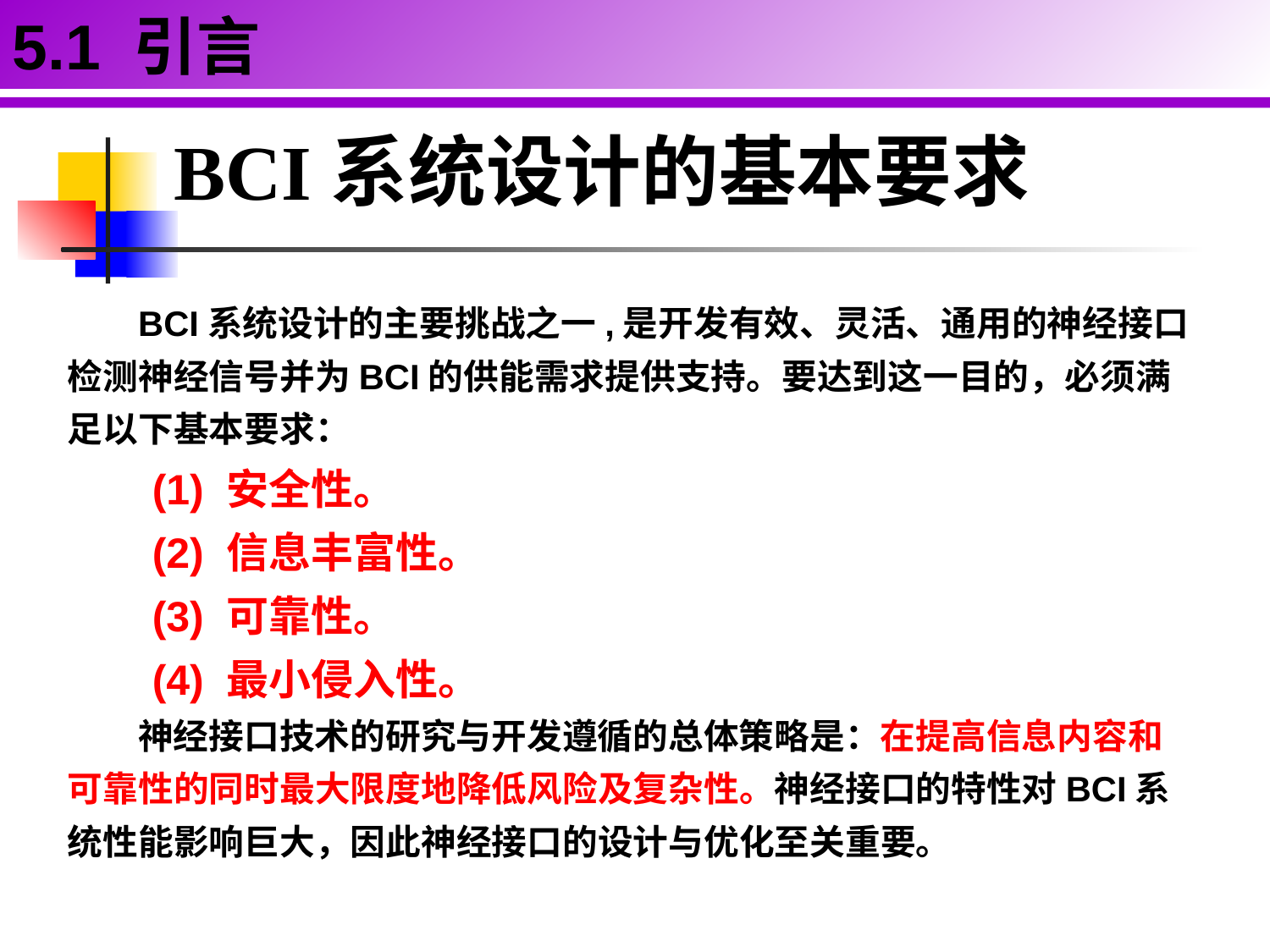

5.1 引言

BCI系统设计的基本要求
BCI系统设计的主要挑战之一,是开发有效、灵活、通用的神经接口检测神经信号并为BCI的供能需求提供支持。要达到这一目的，必须满足以下基本要求：
(1) 安全性。
(2) 信息丰富性。
(3) 可靠性。
(4) 最小侵入性。
神经接口技术的研究与开发遵循的总体策略是：在提高信息内容和可靠性的同时最大限度地降低风险及复杂性。神经接口的特性对BCI系统性能影响巨大，因此神经接口的设计与优化至关重要。